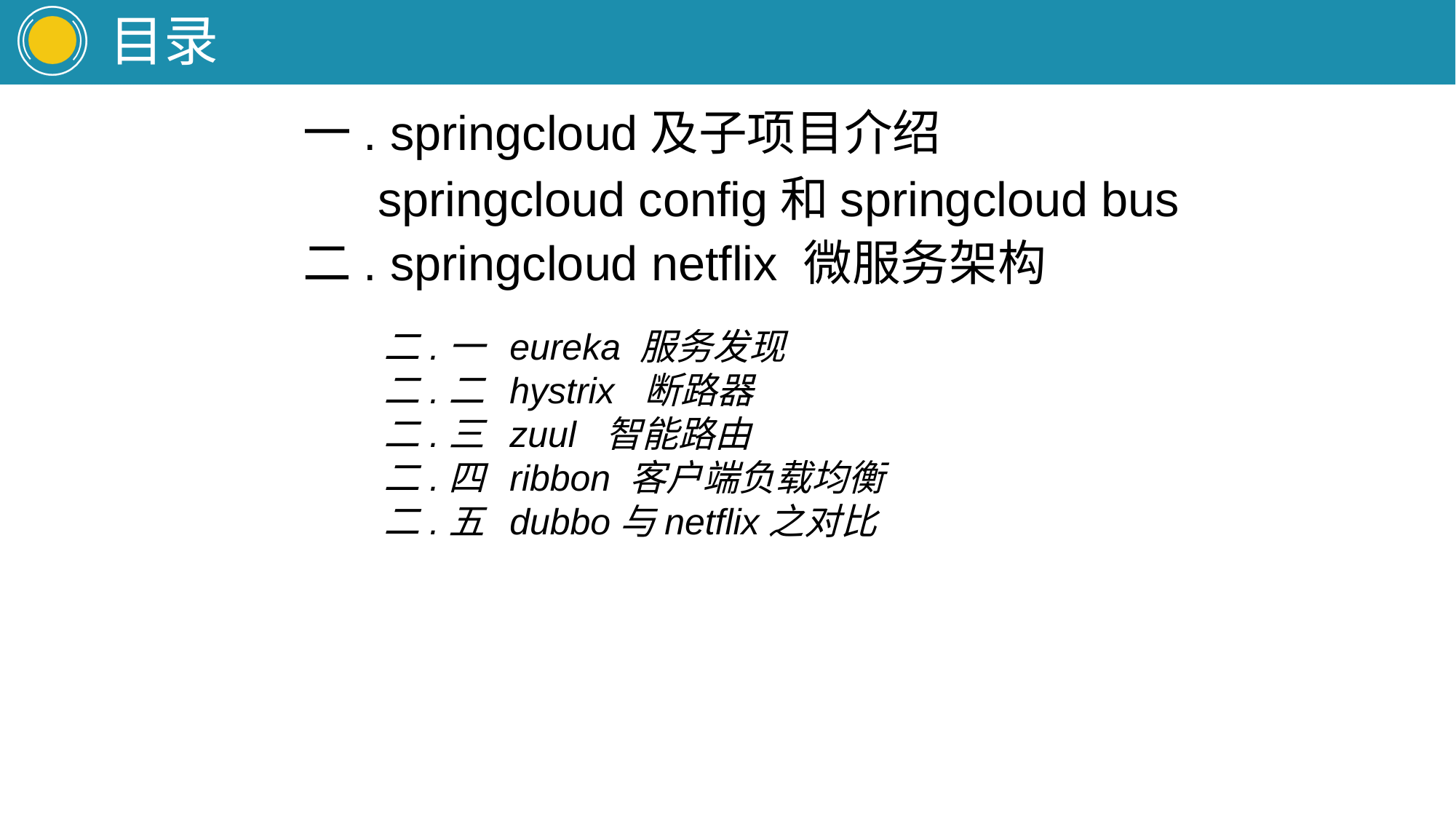

# 目录
一. springcloud及子项目介绍
     springcloud config和springcloud bus
二. springcloud netflix 微服务架构
二.一  eureka 服务发现
二.二  hystrix  断路器
二.三  zuul  智能路由
二.四  ribbon 客户端负载均衡
二.五  dubbo与netflix之对比